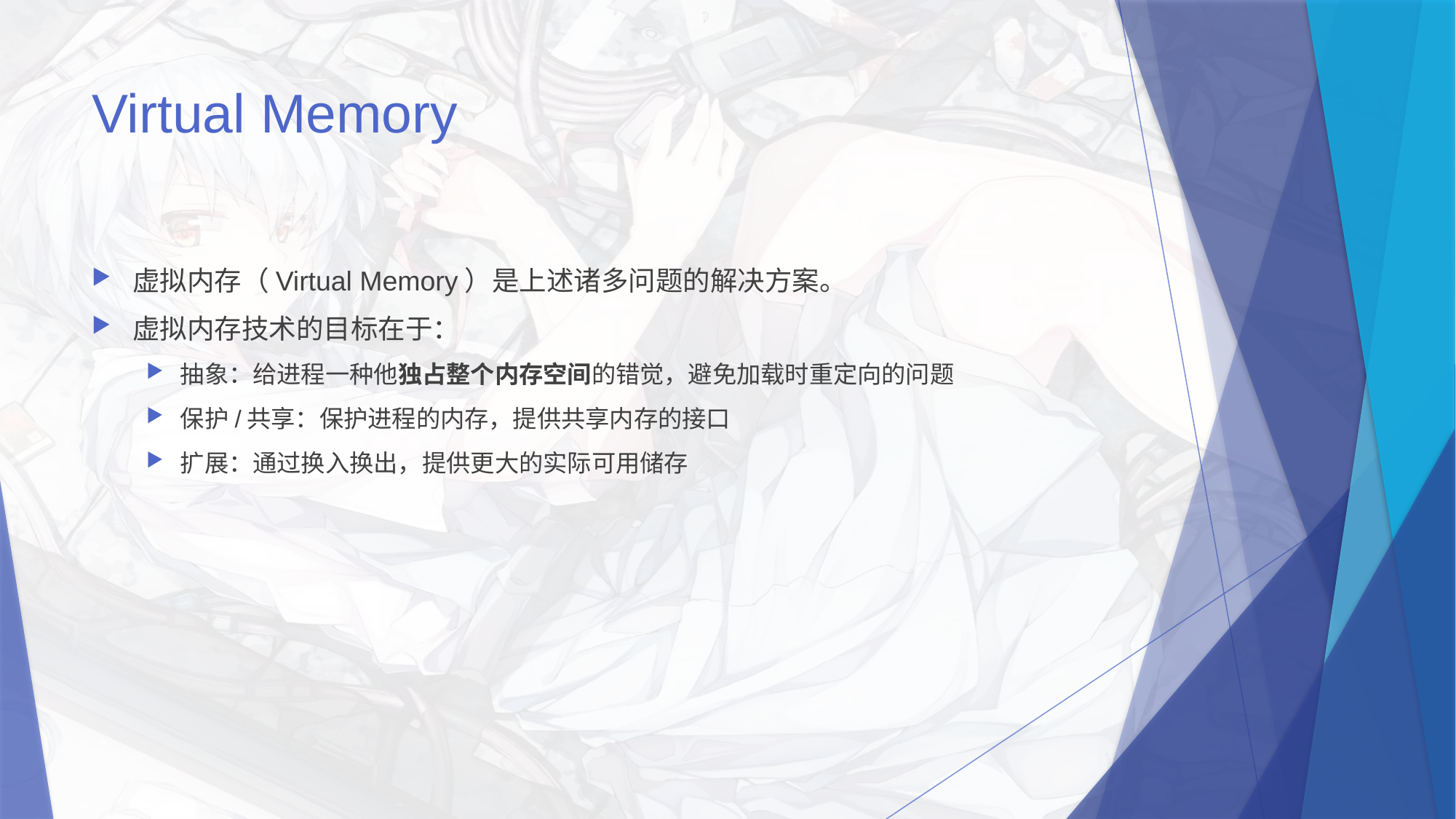

# Virtual Memory
虚拟内存（Virtual Memory）是上述诸多问题的解决方案。
虚拟内存技术的目标在于：
抽象：给进程一种他独占整个内存空间的错觉，避免加载时重定向的问题
保护/共享：保护进程的内存，提供共享内存的接口
扩展：通过换入换出，提供更大的实际可用储存